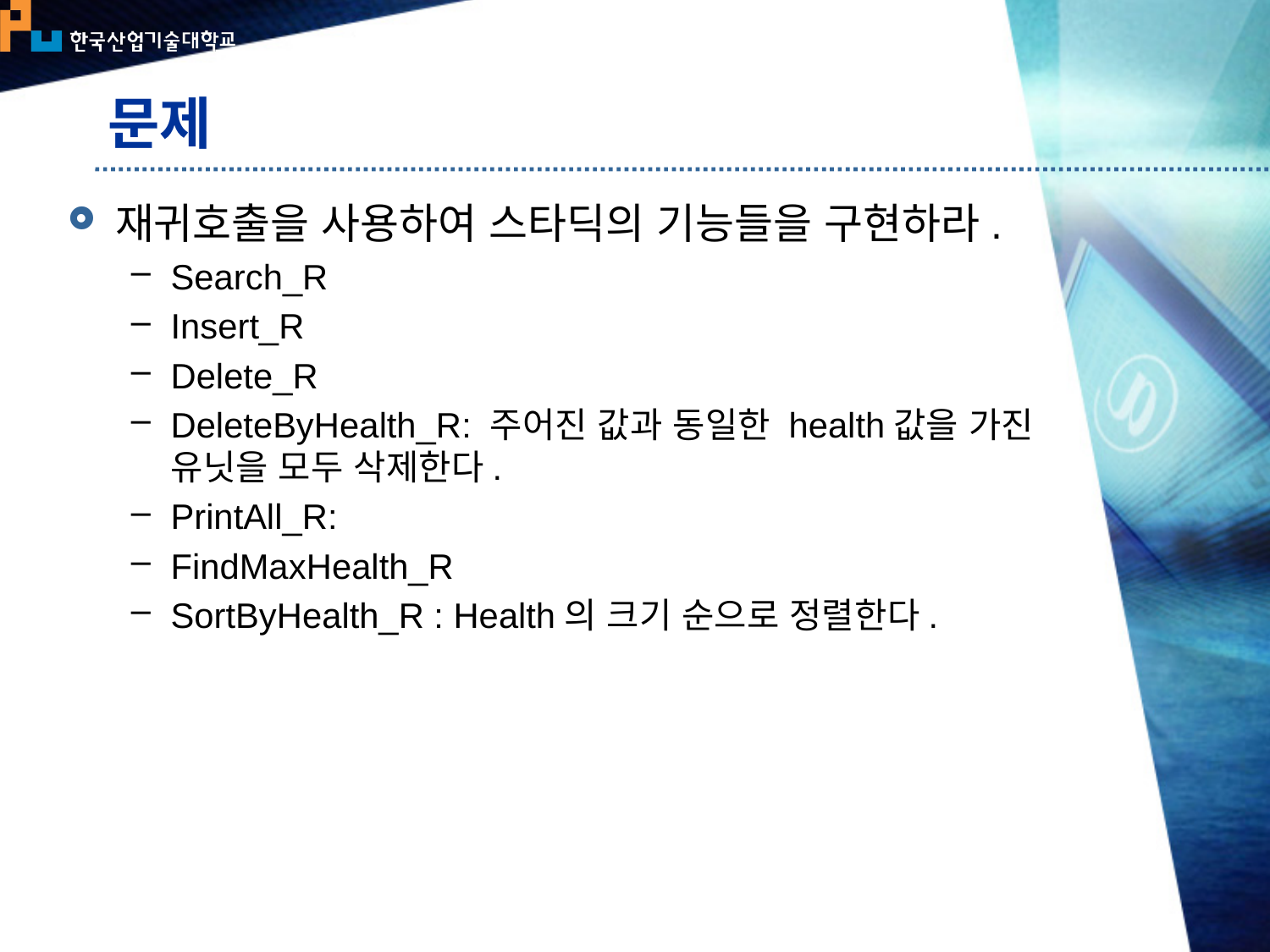

# 문제
재귀호출을 사용하여 스타딕의 기능들을 구현하라.
Search_R
Insert_R
Delete_R
DeleteByHealth_R: 주어진 값과 동일한 health값을 가진 유닛을 모두 삭제한다.
PrintAll_R:
FindMaxHealth_R
SortByHealth_R : Health의 크기 순으로 정렬한다.